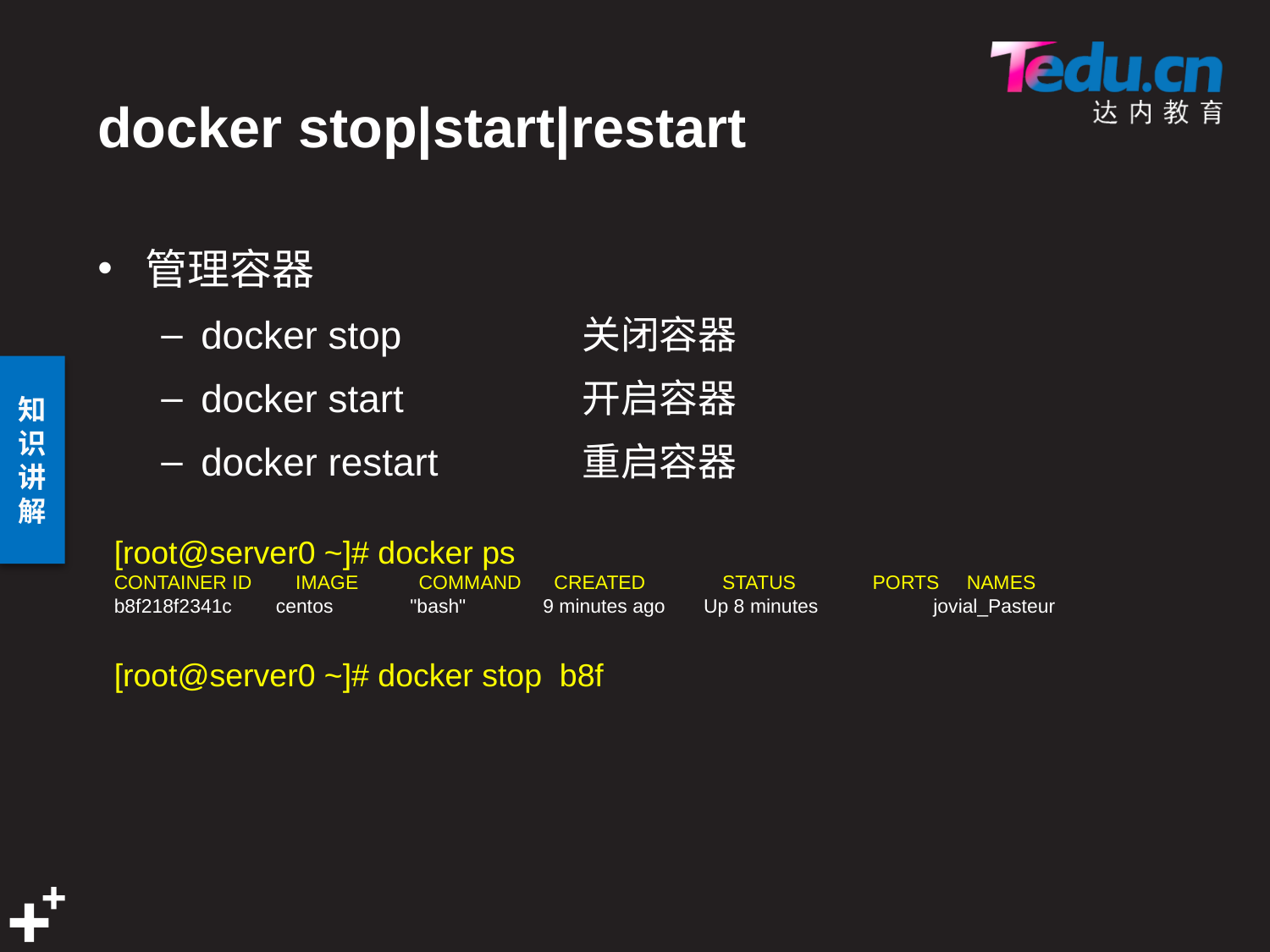

# docker stop|start|restart
管理容器
docker stop		关闭容器
docker start		开启容器
docker restart		重启容器
[root@server0 ~]# docker ps
CONTAINER ID        IMAGE           COMMAND      CREATED              STATUS              PORTS     NAMES
b8f218f2341c        centos              "bash"              9 minutes ago       Up 8 minutes                     jovial_Pasteur

[root@server0 ~]# docker stop  b8f